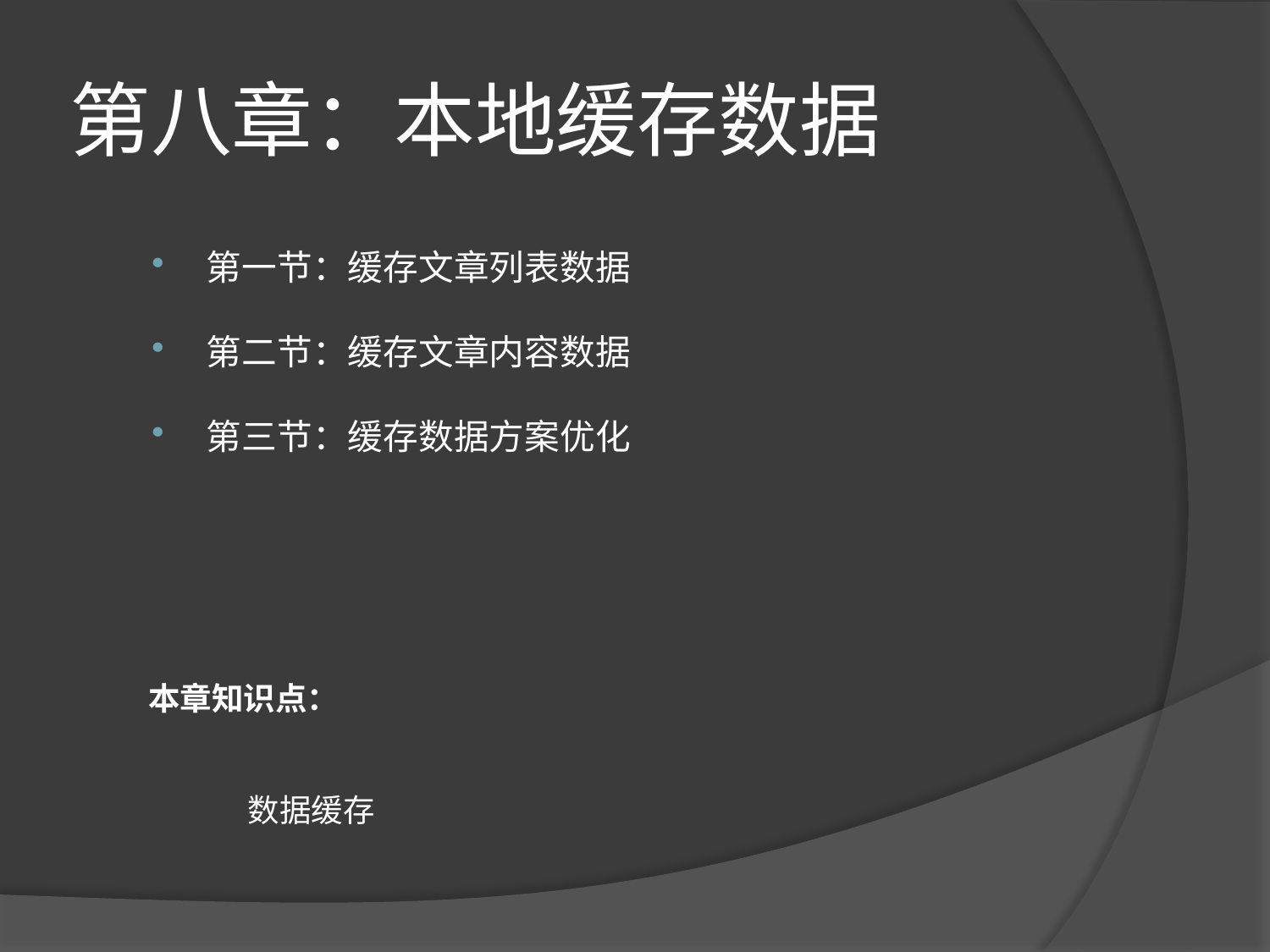

# 第八章：本地缓存数据
第一节：缓存文章列表数据
第二节：缓存文章内容数据
第三节：缓存数据方案优化
本章知识点：
数据缓存